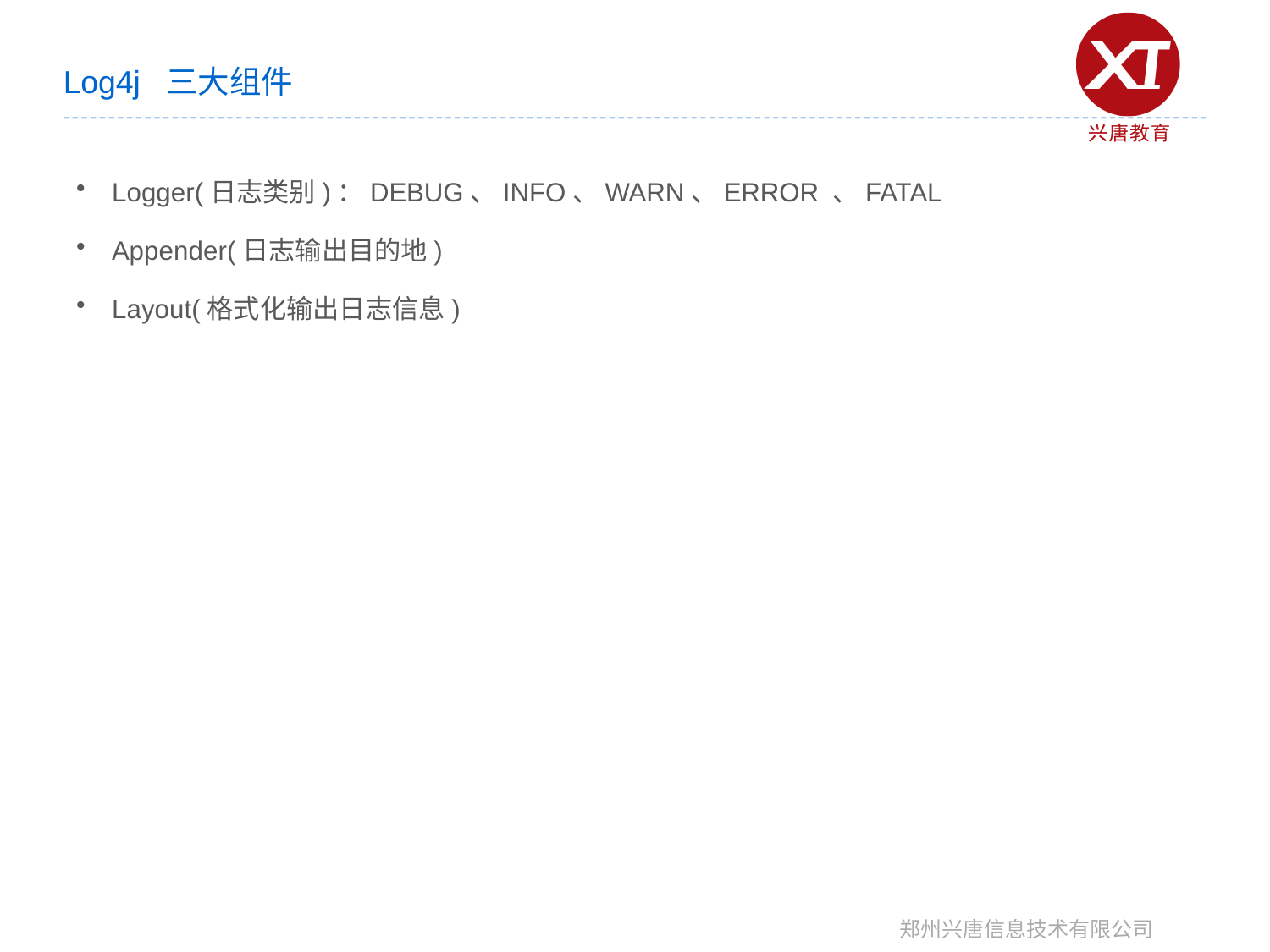

# Log4j  三大组件
Logger(日志类别)：DEBUG、INFO、WARN、ERROR 、FATAL
Appender(日志输出目的地)
Layout(格式化输出日志信息)
5